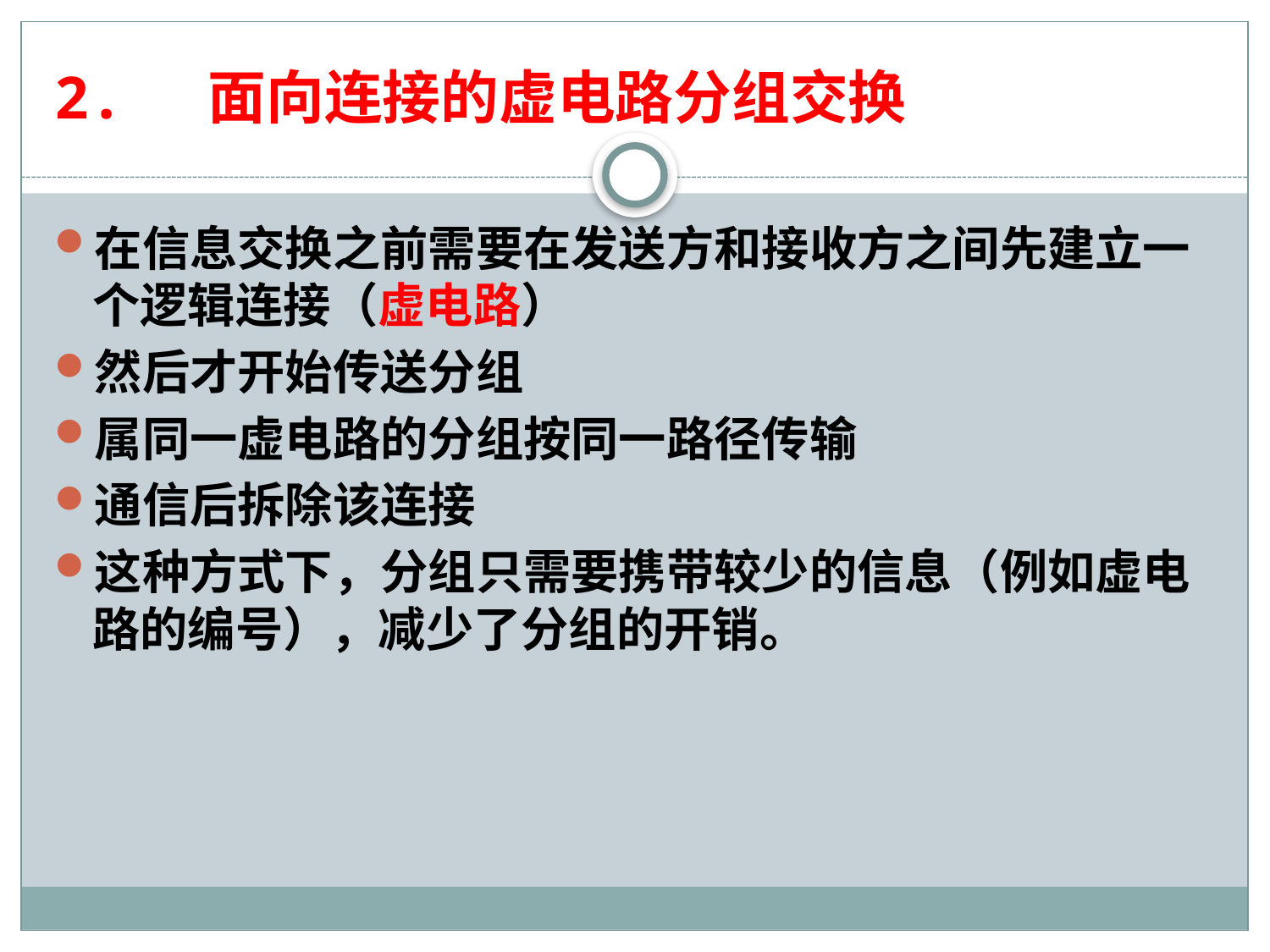

# 2.  面向连接的虚电路分组交换
在信息交换之前需要在发送方和接收方之间先建立一个逻辑连接（虚电路）
然后才开始传送分组
属同一虚电路的分组按同一路径传输
通信后拆除该连接
这种方式下，分组只需要携带较少的信息（例如虚电路的编号），减少了分组的开销。